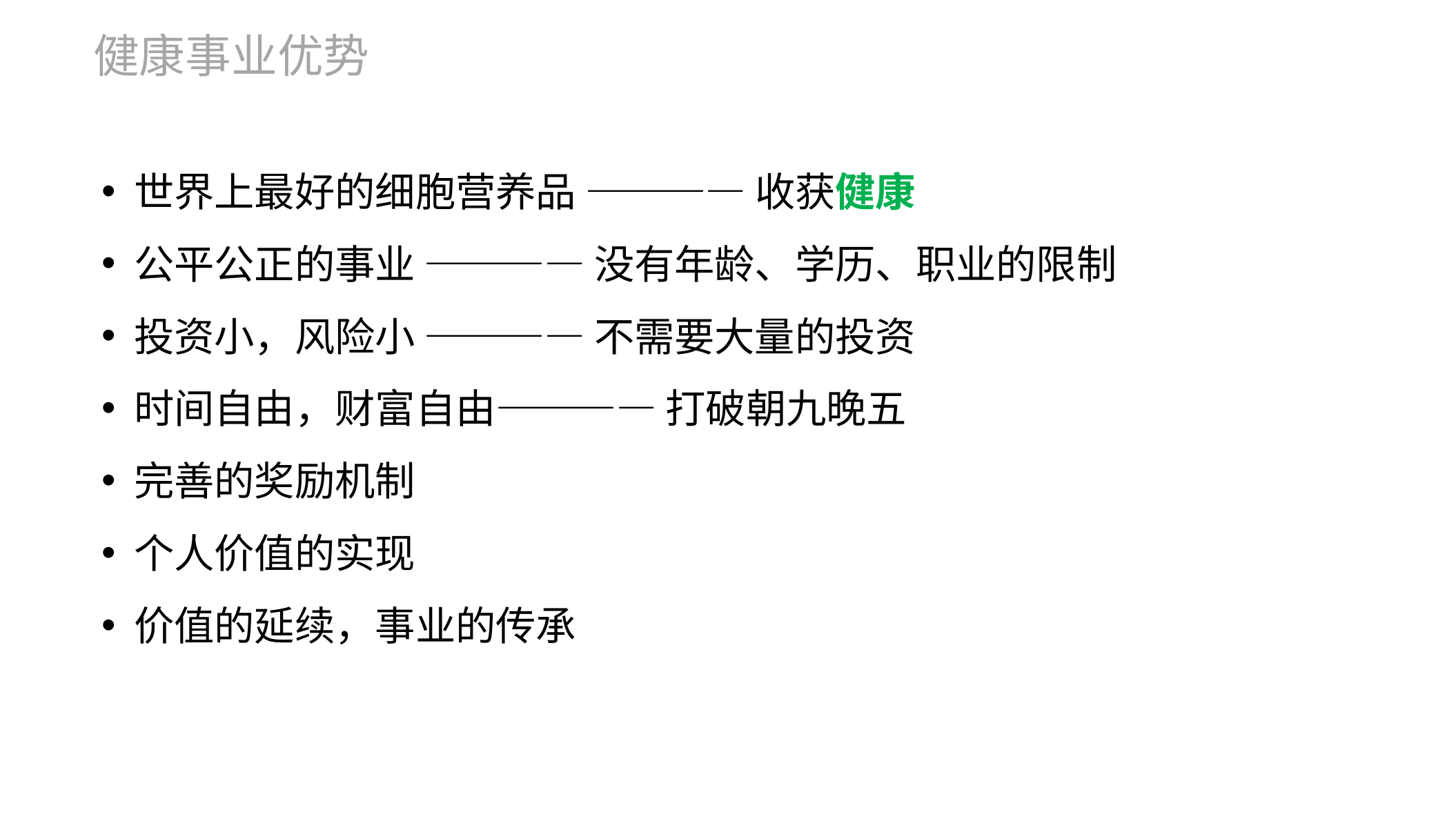

健康事业优势
世界上最好的细胞营养品 ———— 收获健康
公平公正的事业 ———— 没有年龄、学历、职业的限制
投资小，风险小 ———— 不需要大量的投资
时间自由，财富自由———— 打破朝九晚五
完善的奖励机制
个人价值的实现
价值的延续，事业的传承